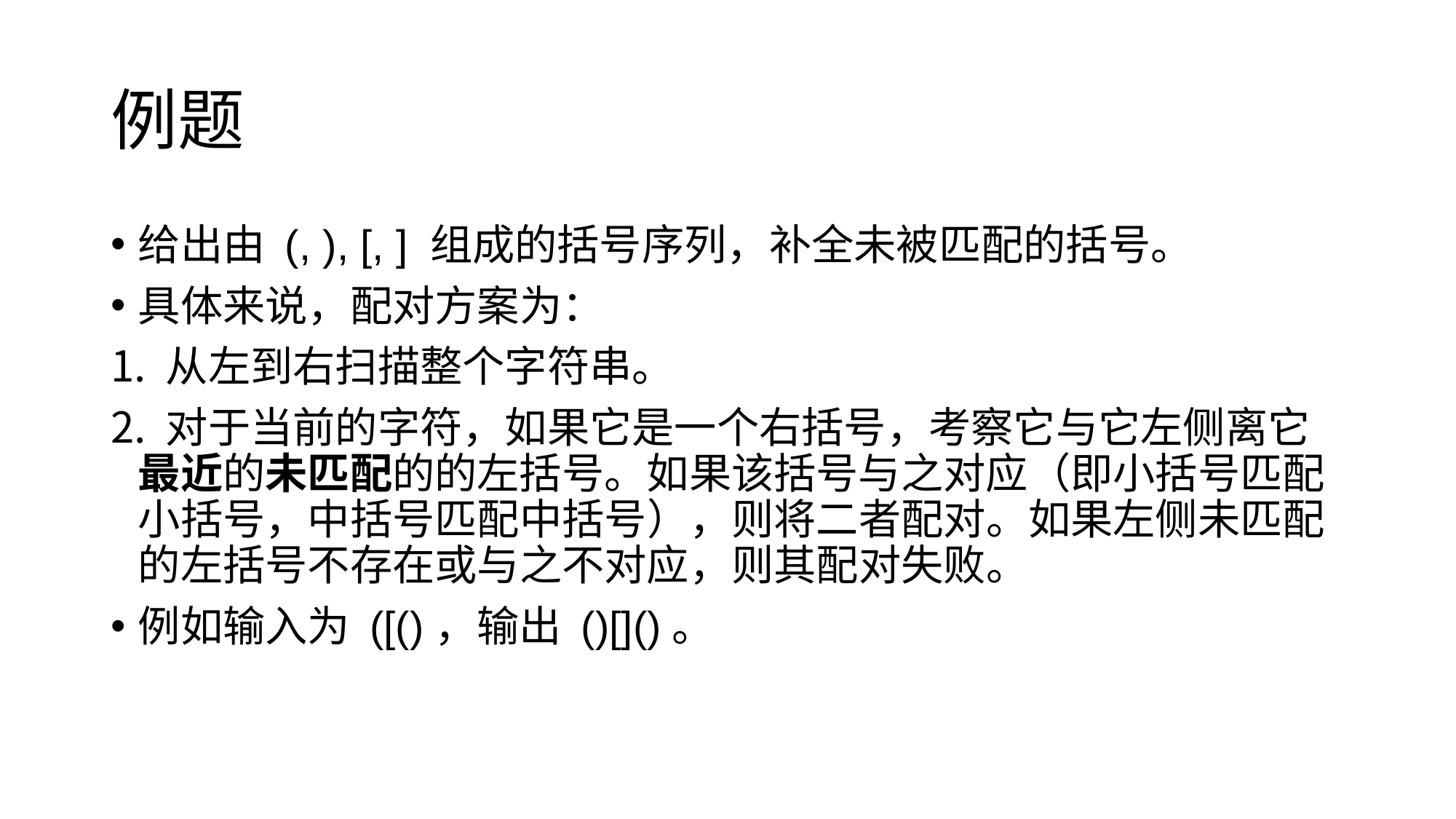

# 例题
给出由 (, ), [, ] 组成的括号序列，补全未被匹配的括号。
具体来说，配对方案为：
 从左到右扫描整个字符串。
 对于当前的字符，如果它是一个右括号，考察它与它左侧离它最近的未匹配的的左括号。如果该括号与之对应（即小括号匹配小括号，中括号匹配中括号），则将二者配对。如果左侧未匹配的左括号不存在或与之不对应，则其配对失败。
例如输入为 ([()，输出 ()[]()。